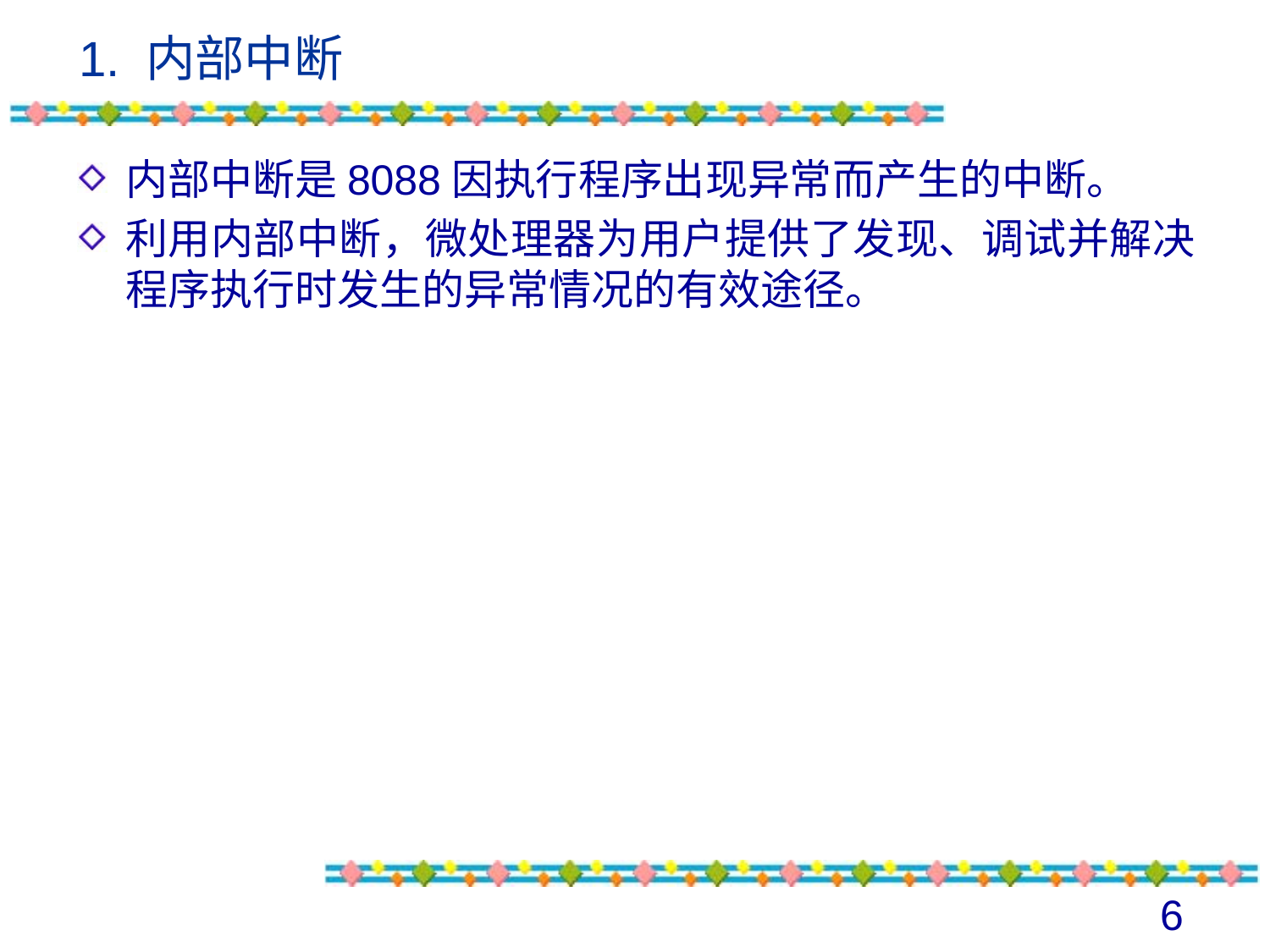

# 1. 内部中断
内部中断是8088因执行程序出现异常而产生的中断。
利用内部中断，微处理器为用户提供了发现、调试并解决程序执行时发生的异常情况的有效途径。